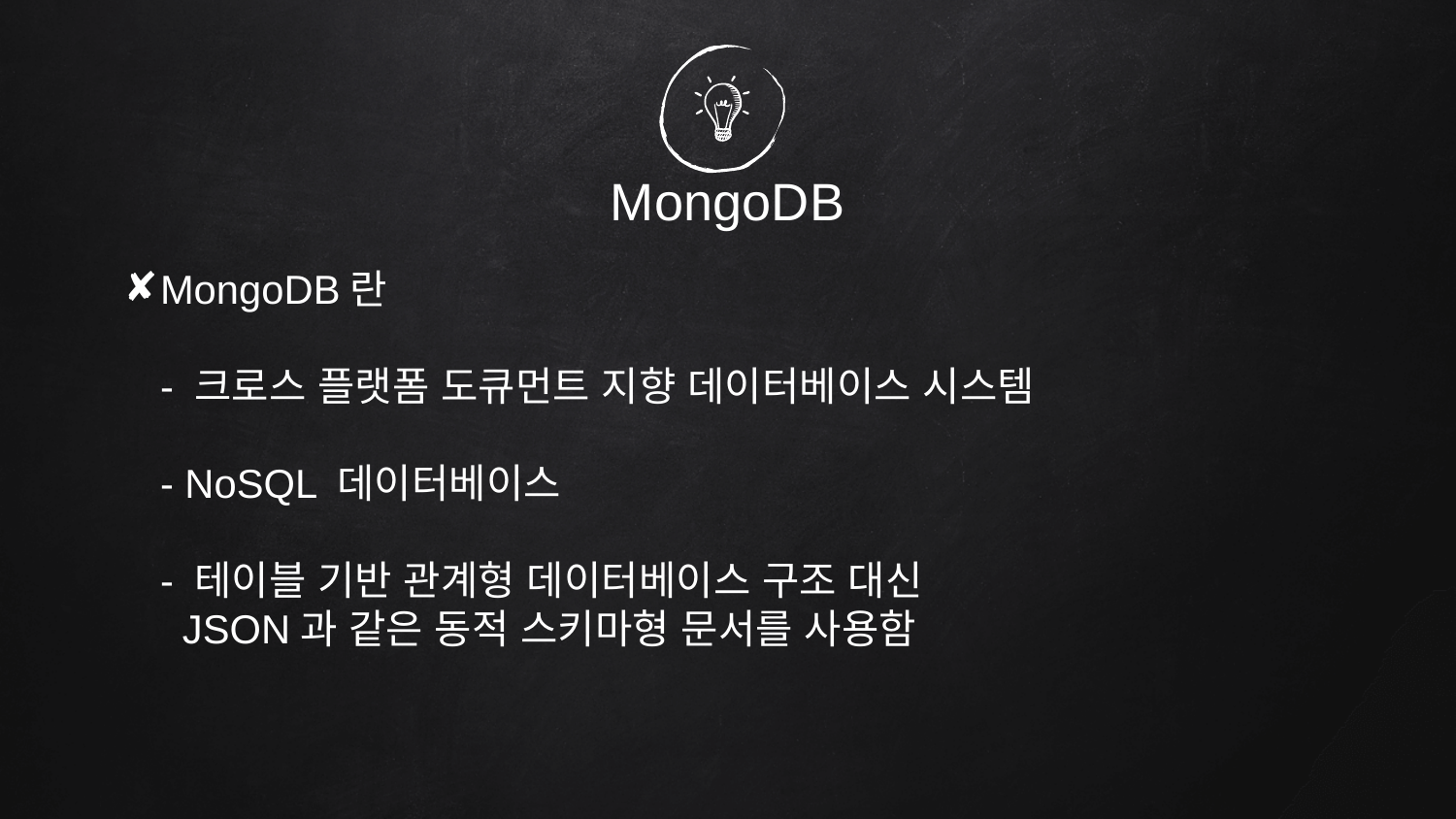

# MongoDB
MongoDB란

	- 크로스 플랫폼 도큐먼트 지향 데이터베이스 시스템

	- NoSQL 데이터베이스

	- 테이블 기반 관계형 데이터베이스 구조 대신
 	  JSON과 같은 동적 스키마형 문서를 사용함